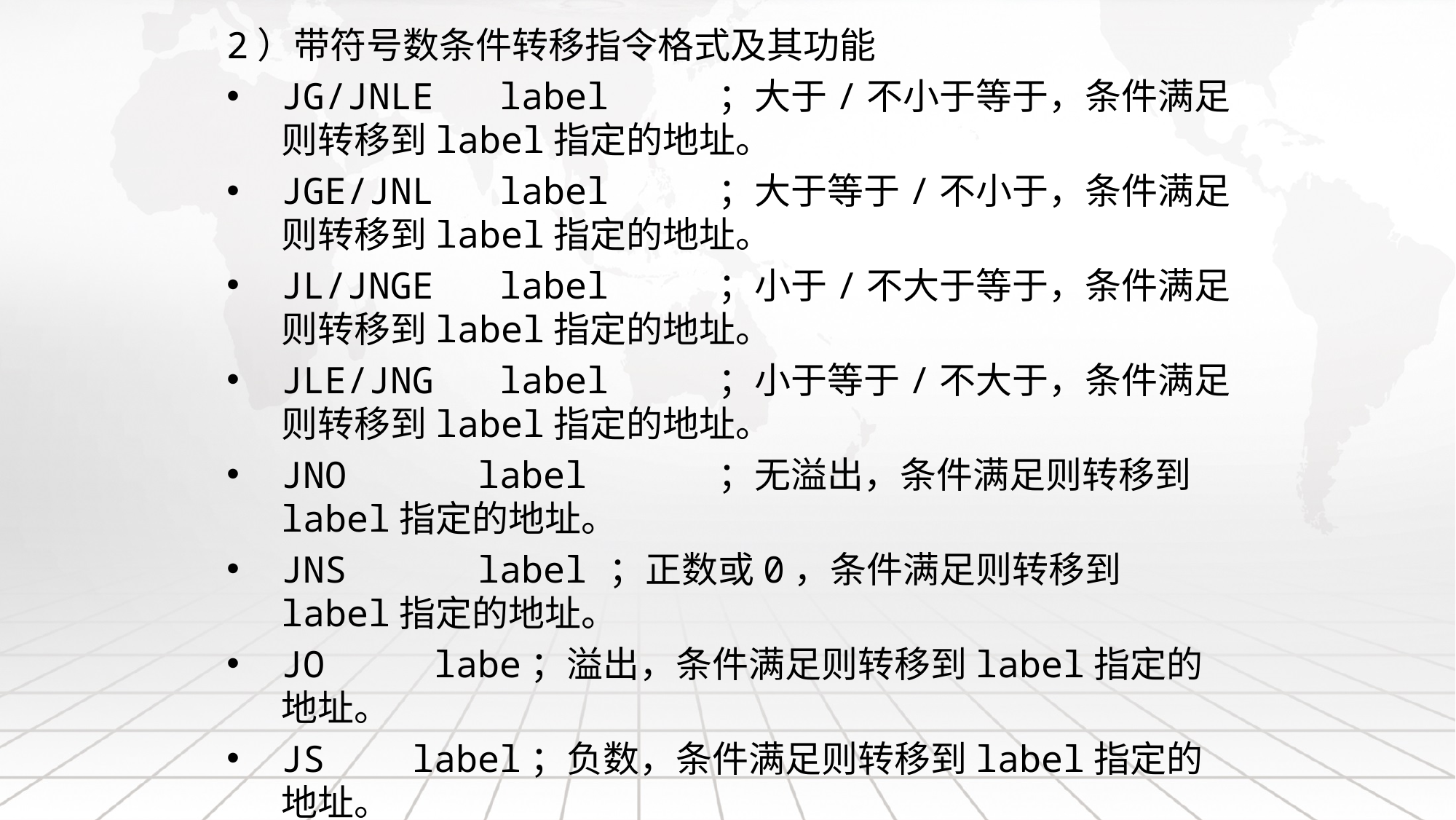

2）带符号数条件转移指令格式及其功能
JG/JNLE	label 	；大于/不小于等于，条件满足则转移到label指定的地址。
JGE/JNL	label  	；大于等于/不小于，条件满足则转移到label指定的地址。
JL/JNGE	label  	；小于/不大于等于，条件满足则转移到label指定的地址。
JLE/JNG	label  	；小于等于/不大于，条件满足则转移到label指定的地址。
JNO	    label  	；无溢出，条件满足则转移到label指定的地址。
JNS	    label	；正数或0，条件满足则转移到label指定的地址。
JO	  labe；溢出，条件满足则转移到label指定的地址。
JS	 label；负数，条件满足则转移到label指定的地址。